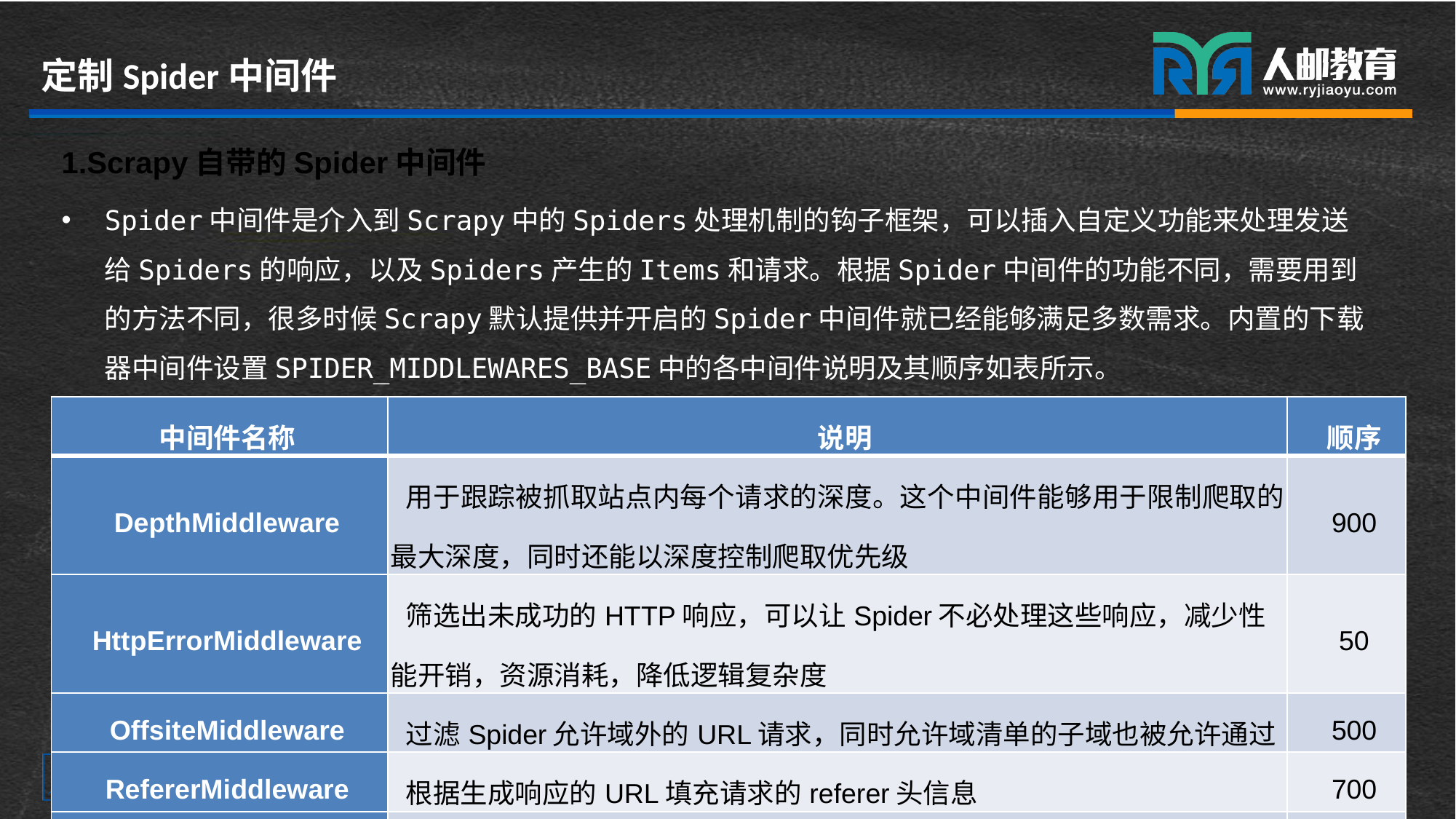

# 定制Spider中间件
1.Scrapy自带的Spider中间件
Spider中间件是介入到Scrapy中的Spiders处理机制的钩子框架，可以插入自定义功能来处理发送给Spiders的响应，以及Spiders产生的Items和请求。根据Spider中间件的功能不同，需要用到的方法不同，很多时候Scrapy默认提供并开启的Spider中间件就已经能够满足多数需求。内置的下载器中间件设置SPIDER_MIDDLEWARES_BASE中的各中间件说明及其顺序如表所示。

| 中间件名称 | 说明 | 顺序 |
| --- | --- | --- |
| DepthMiddleware | 用于跟踪被抓取站点内每个请求的深度。这个中间件能够用于限制爬取的最大深度，同时还能以深度控制爬取优先级 | 900 |
| HttpErrorMiddleware | 筛选出未成功的HTTP响应，可以让Spider不必处理这些响应，减少性能开销，资源消耗，降低逻辑复杂度 | 50 |
| OffsiteMiddleware | 过滤Spider允许域外的URL请求，同时允许域清单的子域也被允许通过 | 500 |
| RefererMiddleware | 根据生成响应的URL填充请求的referer头信息 | 700 |
| UrlLengthMiddleware | 筛选出URL长度超过URLLENGTH\_LIMIT的请求 | 800 |